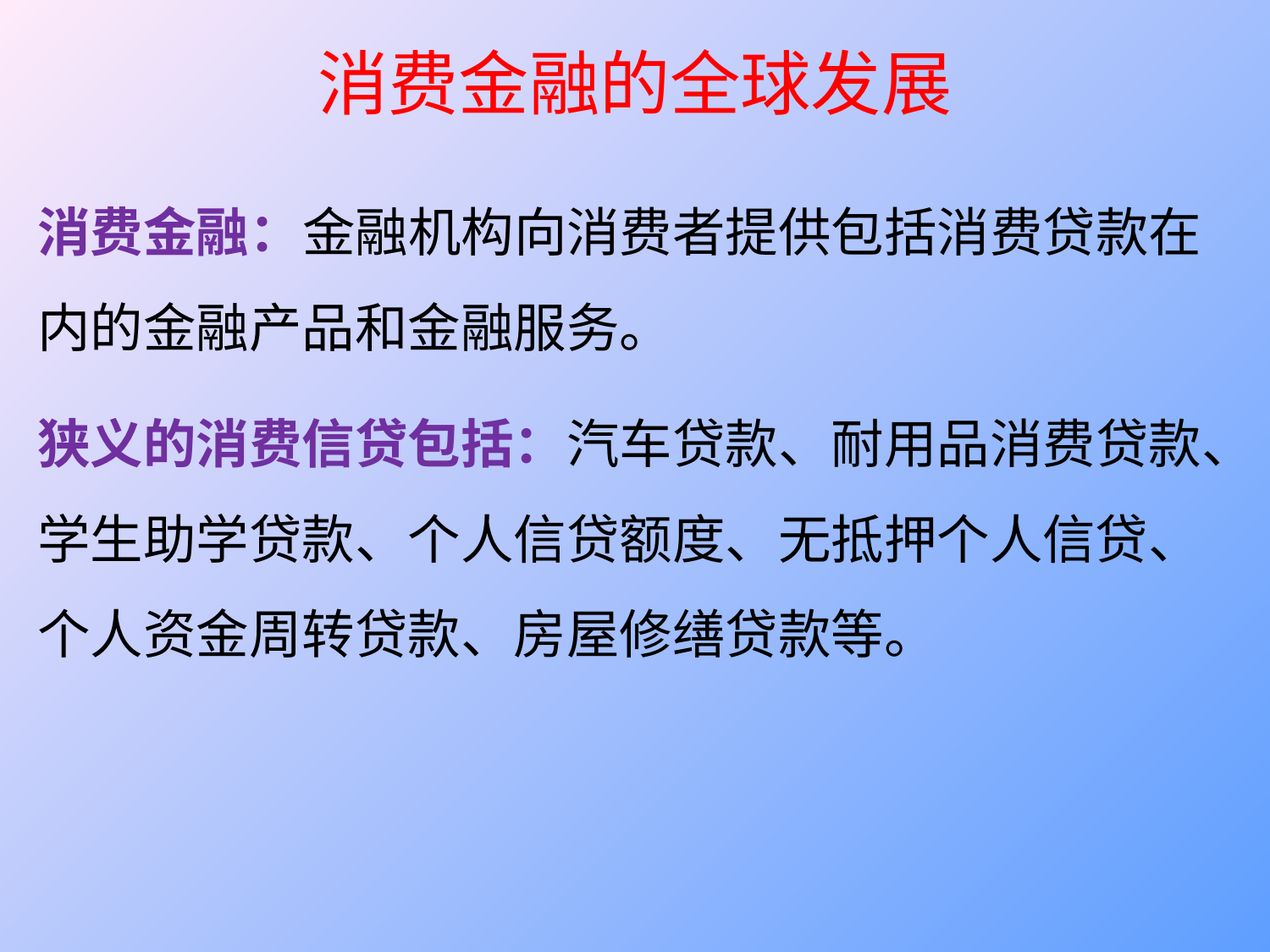

# 消费金融的全球发展
消费金融：金融机构向消费者提供包括消费贷款在内的金融产品和金融服务。
狭义的消费信贷包括：汽车贷款、耐用品消费贷款、学生助学贷款、个人信贷额度、无抵押个人信贷、个人资金周转贷款、房屋修缮贷款等。